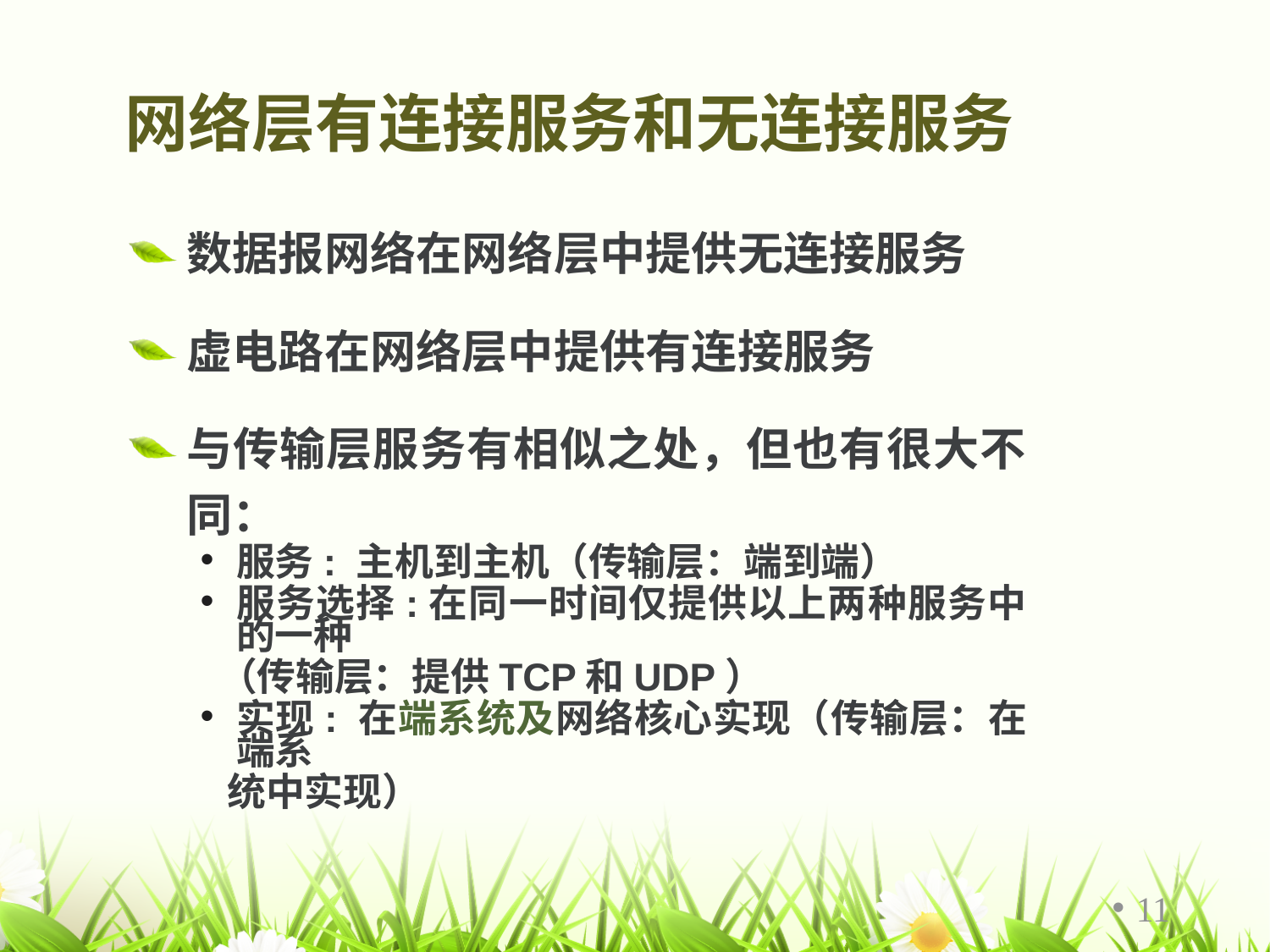

# 网络层有连接服务和无连接服务
数据报网络在网络层中提供无连接服务
虚电路在网络层中提供有连接服务
与传输层服务有相似之处，但也有很大不同：
服务: 主机到主机（传输层：端到端）
服务选择:在同一时间仅提供以上两种服务中的一种
 （传输层：提供TCP和UDP）
实现: 在端系统及网络核心实现（传输层：在端系
  统中实现）
11